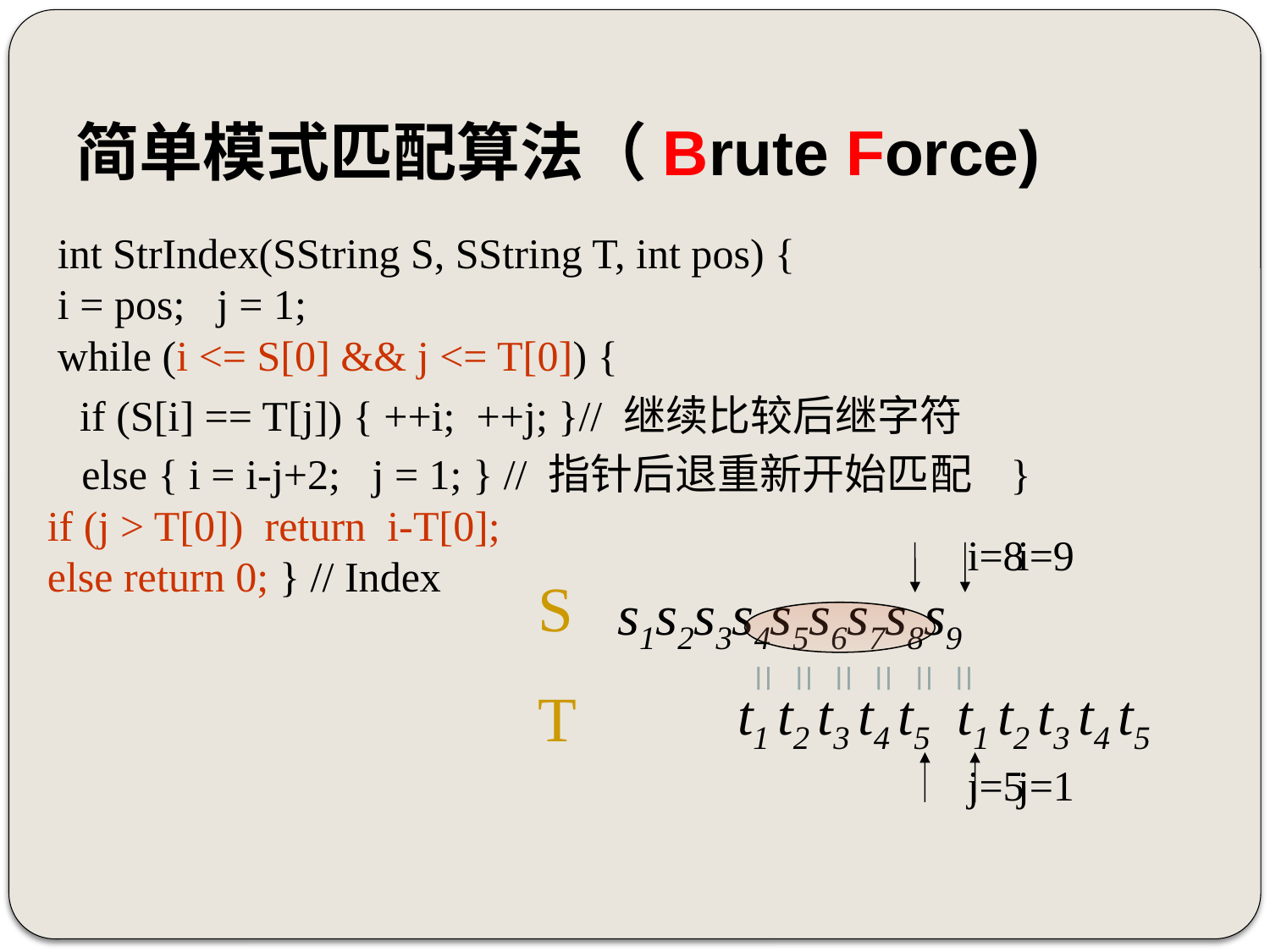

# 简单模式匹配算法（Brute Force)
int StrIndex(SString S, SString T, int pos) {
i = pos;   j = 1;
while (i <= S[0] && j <= T[0]) {
    if (S[i] == T[j]) { ++i;  ++j; }// 继续比较后继字符
    else { i = i-j+2;   j = 1; } // 指针后退重新开始匹配   }
if (j > T[0])  return  i-T[0];
else return 0; } // Index
i=8
i=9

S
s1s2s3s4s5s6s7s8s9

=
=
=
=
=
=
T
t1 t2 t3 t4 t5
t1 t2 t3 t4 t5

j=5

j=1